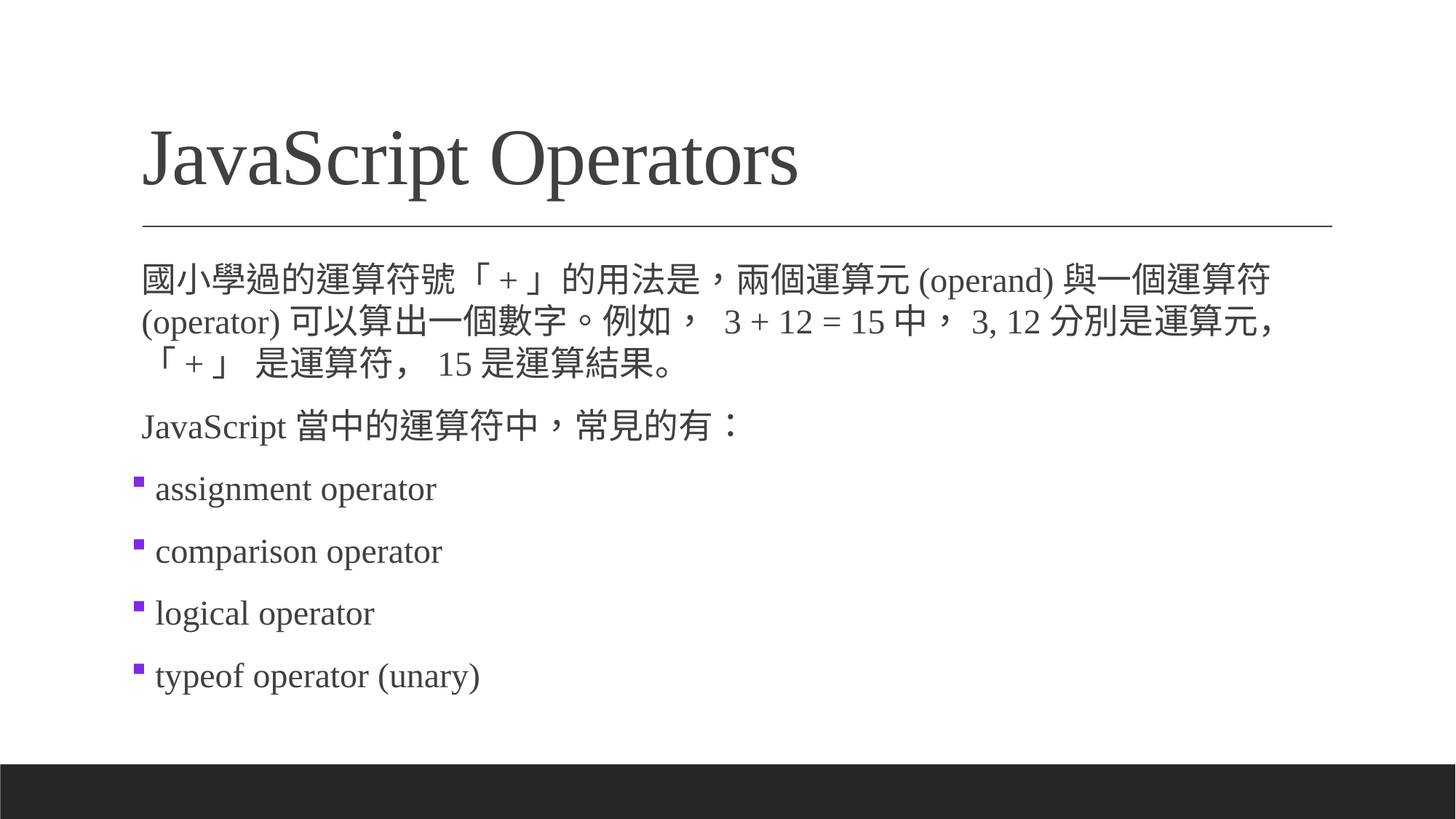

# JavaScript Operators
國小學過的運算符號「+」的用法是，兩個運算元(operand)與一個運算符(operator)可以算出一個數字。例如， 3 + 12 = 15中，3, 12分別是運算元， 「+」 是運算符，15是運算結果。
JavaScript當中的運算符中，常見的有：
 assignment operator
 comparison operator
 logical operator
 typeof operator (unary)